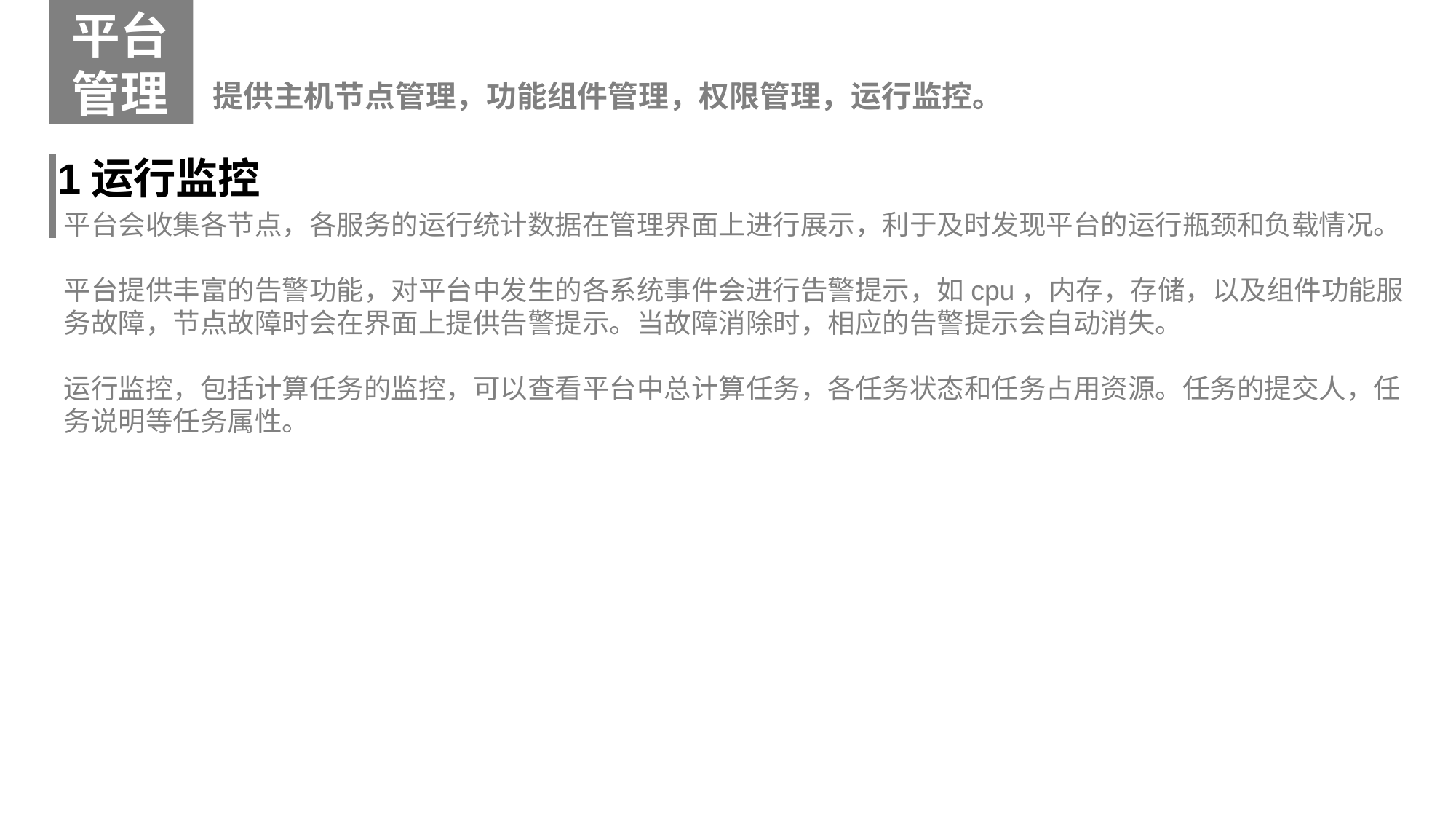

平台管理
提供主机节点管理，功能组件管理，权限管理，运行监控。
1运行监控

平台会收集各节点，各服务的运行统计数据在管理界面上进行展示，利于及时发现平台的运行瓶颈和负载情况。

平台提供丰富的告警功能，对平台中发生的各系统事件会进行告警提示，如cpu，内存，存储，以及组件功能服务故障，节点故障时会在界面上提供告警提示。当故障消除时，相应的告警提示会自动消失。

运行监控，包括计算任务的监控，可以查看平台中总计算任务，各任务状态和任务占用资源。任务的提交人，任务说明等任务属性。